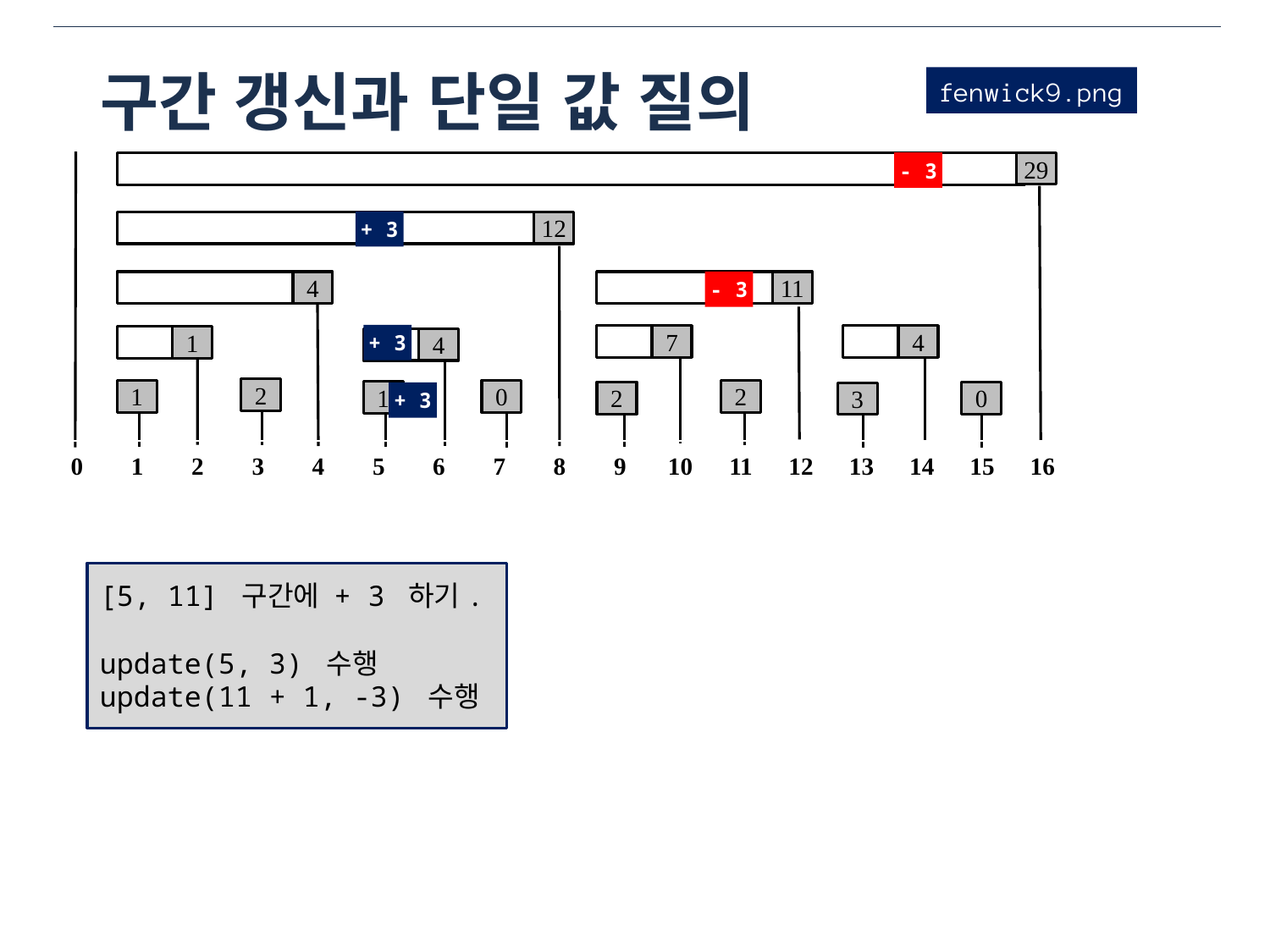

# 구간 갱신과 단일 값 질의
fenwick9.png
- 3

29
+ 3

12
- 3

4
11
+ 3

7
4

1

4
2
1
0
2
1
2
0
+ 3
3
| 0 | 1 | 2 | 3 | 4 | 5 | 6 | 7 | 8 | 9 | 10 | 11 | 12 | 13 | 14 | 15 | 16 |
| --- | --- | --- | --- | --- | --- | --- | --- | --- | --- | --- | --- | --- | --- | --- | --- | --- |
[5, 11] 구간에 + 3 하기.

update(5, 3) 수행
update(11 + 1, -3) 수행